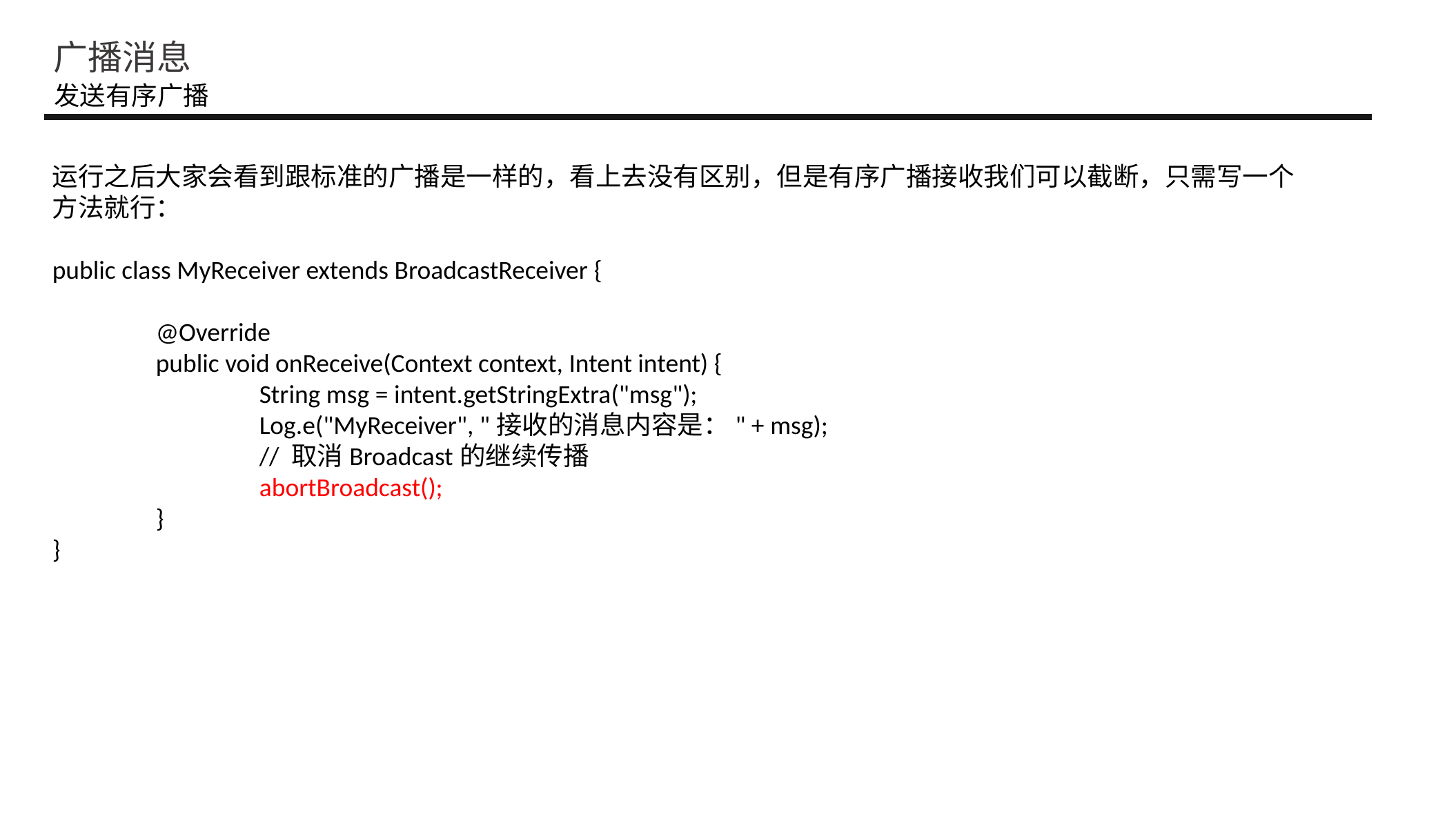

广播消息
发送有序广播

运行之后大家会看到跟标准的广播是一样的，看上去没有区别，但是有序广播接收我们可以截断，只需写一个方法就行：

public class MyReceiver extends BroadcastReceiver {

	@Override
	public void onReceive(Context context, Intent intent) {
		String msg = intent.getStringExtra("msg");
		Log.e("MyReceiver", "接收的消息内容是：" + msg);
		// 取消Broadcast的继续传播
		abortBroadcast();
	}
}